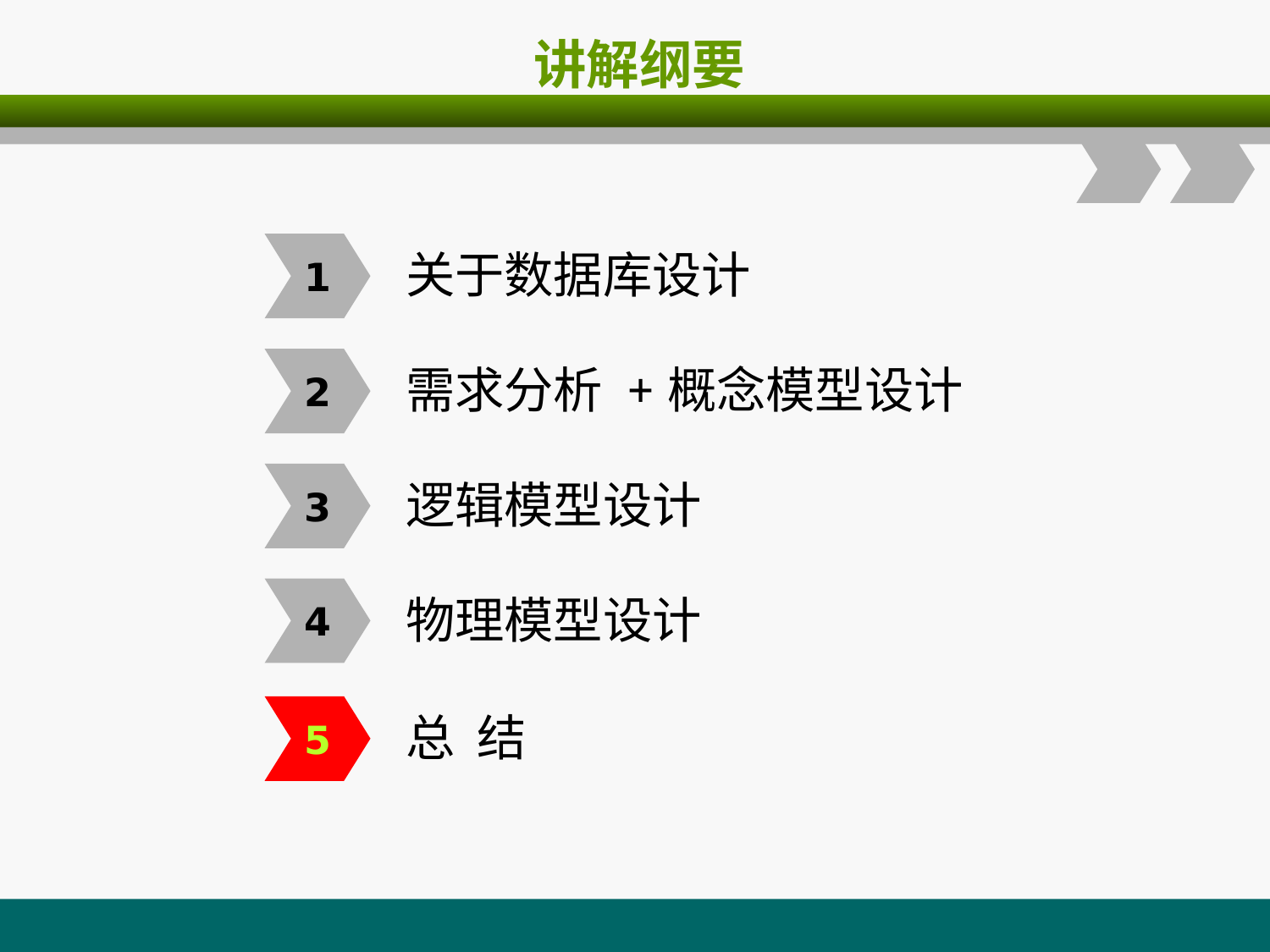

# 讲解纲要
1
 关于数据库设计
2
 需求分析 +概念模型设计
3
 逻辑模型设计
4
 物理模型设计
5
 总  结